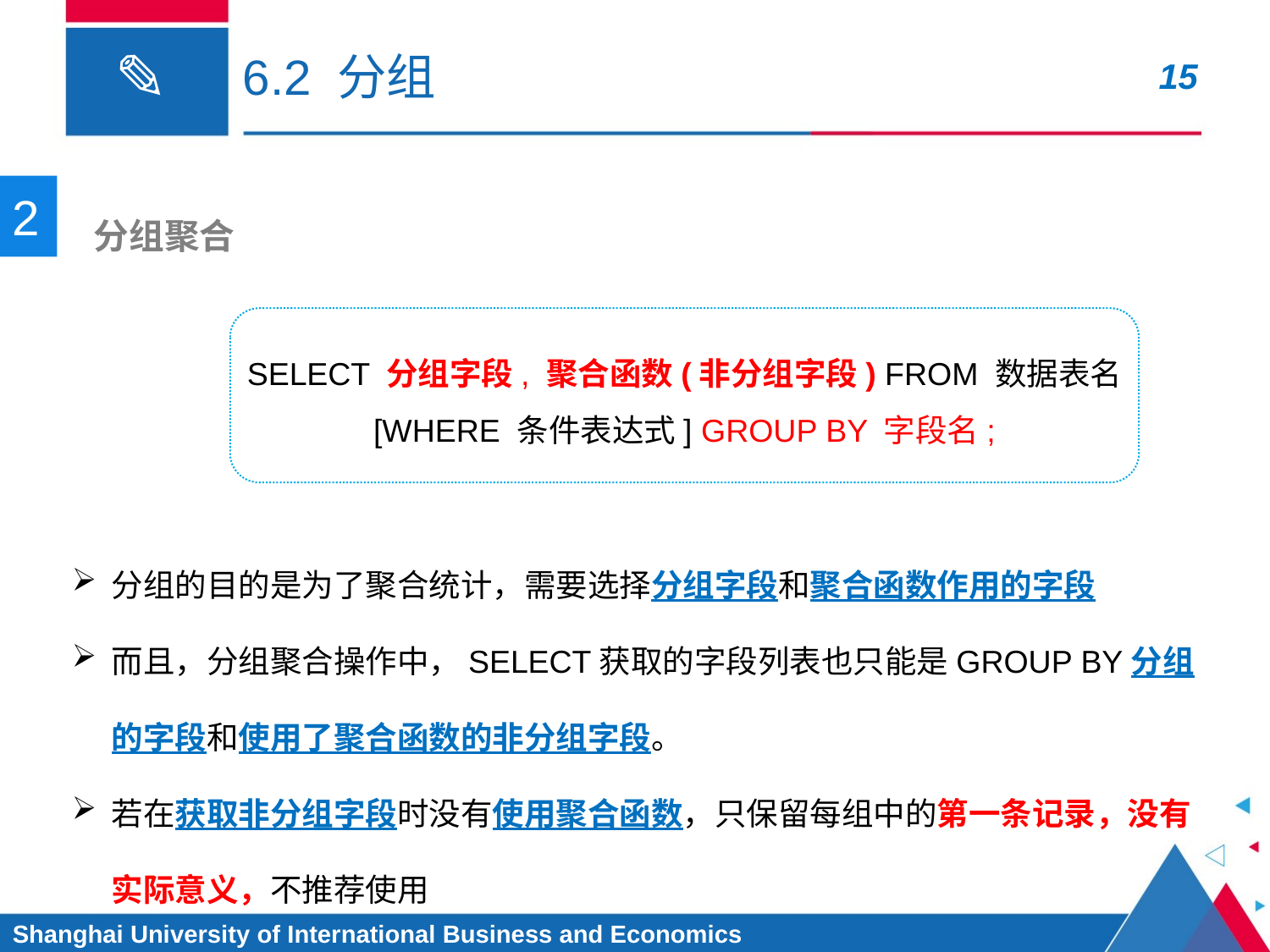

# 6.2 分组

2
  分组聚合

SELECT 分组字段, 聚合函数(非分组字段) FROM 数据表名
[WHERE 条件表达式] GROUP BY 字段名;
分组的目的是为了聚合统计，需要选择分组字段和聚合函数作用的字段
而且，分组聚合操作中，SELECT获取的字段列表也只能是GROUP BY分组的字段和使用了聚合函数的非分组字段。
若在获取非分组字段时没有使用聚合函数，只保留每组中的第一条记录，没有实际意义，不推荐使用